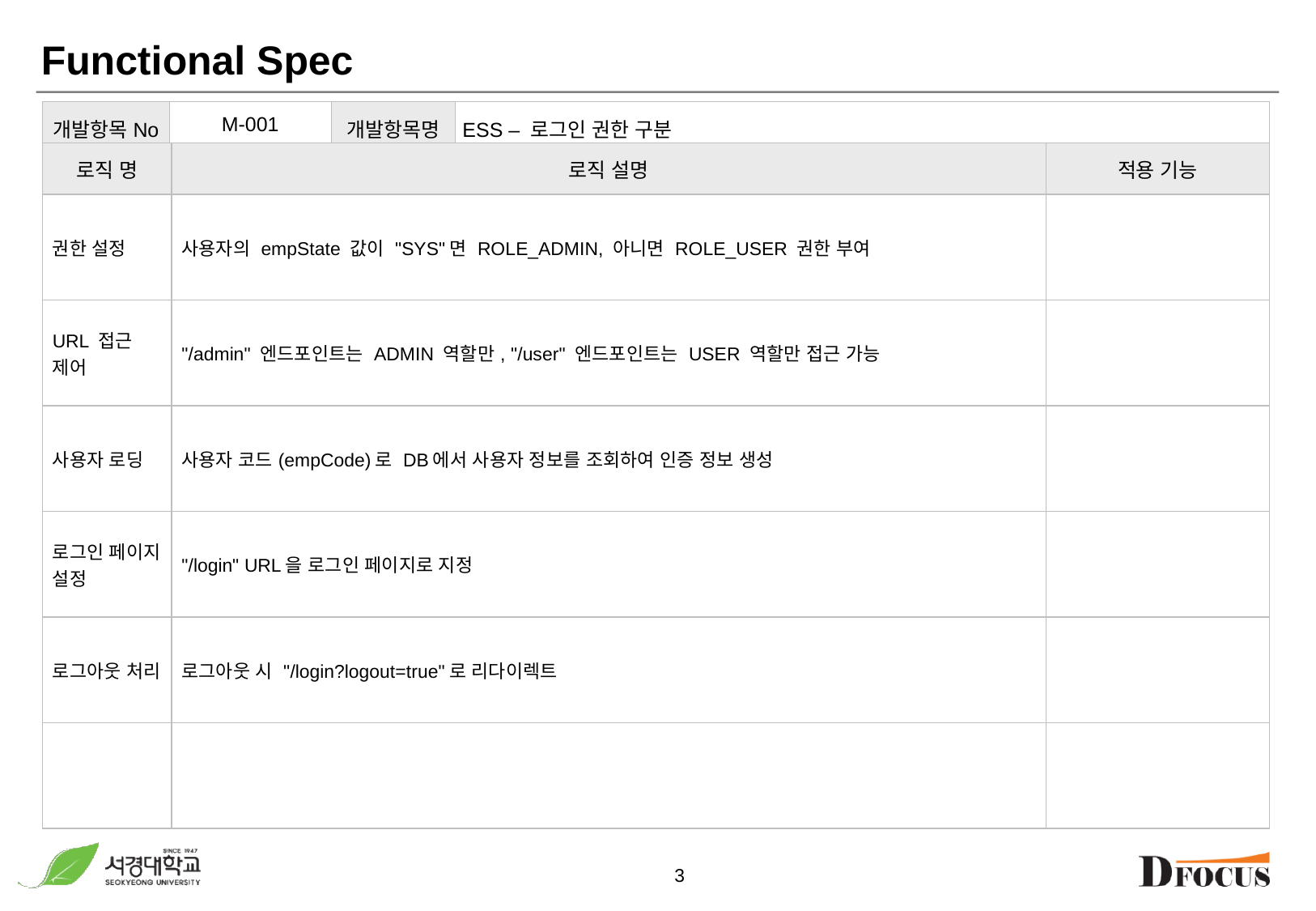

Functional Spec
| 개발항목No | M-001 | 개발항목명 | ESS – 로그인 권한 구분 |
| --- | --- | --- | --- |
| 로직 명 | 로직 설명 | 적용 기능 |
| --- | --- | --- |
| 권한 설정 | 사용자의 empState 값이 "SYS"면 ROLE\_ADMIN, 아니면 ROLE\_USER 권한 부여 |  |
| URL 접근 제어 | "/admin" 엔드포인트는 ADMIN 역할만, "/user" 엔드포인트는 USER 역할만 접근 가능 |  |
| 사용자 로딩 | 사용자 코드(empCode)로 DB에서 사용자 정보를 조회하여 인증 정보 생성 |  |
| 로그인 페이지 설정 | "/login" URL을 로그인 페이지로 지정 |  |
| 로그아웃 처리 | 로그아웃 시 "/login?logout=true"로 리다이렉트 |  |
|  |  |  |